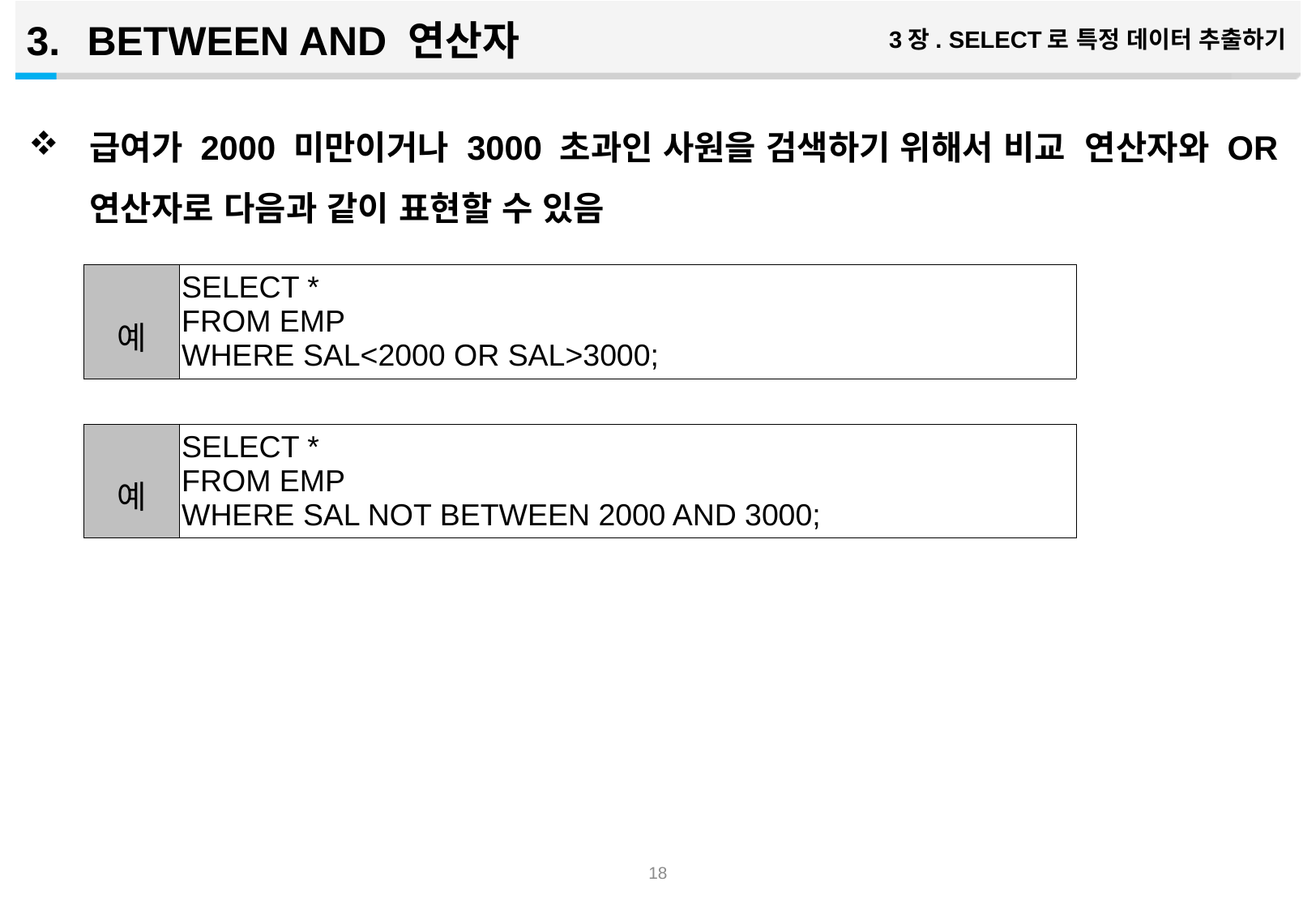

BETWEEN AND 연산자
3장. SELECT로 특정 데이터 추출하기
급여가 2000 미만이거나 3000 초과인 사원을 검색하기 위해서 비교  연산자와 OR 연산자로 다음과 같이 표현할 수 있음

| 예 | SELECT \* FROM EMP WHERE SAL<2000 OR SAL>3000; |
| --- | --- |
| 예 | SELECT \* FROM EMP WHERE SAL NOT BETWEEN 2000 AND 3000; |
| --- | --- |
18